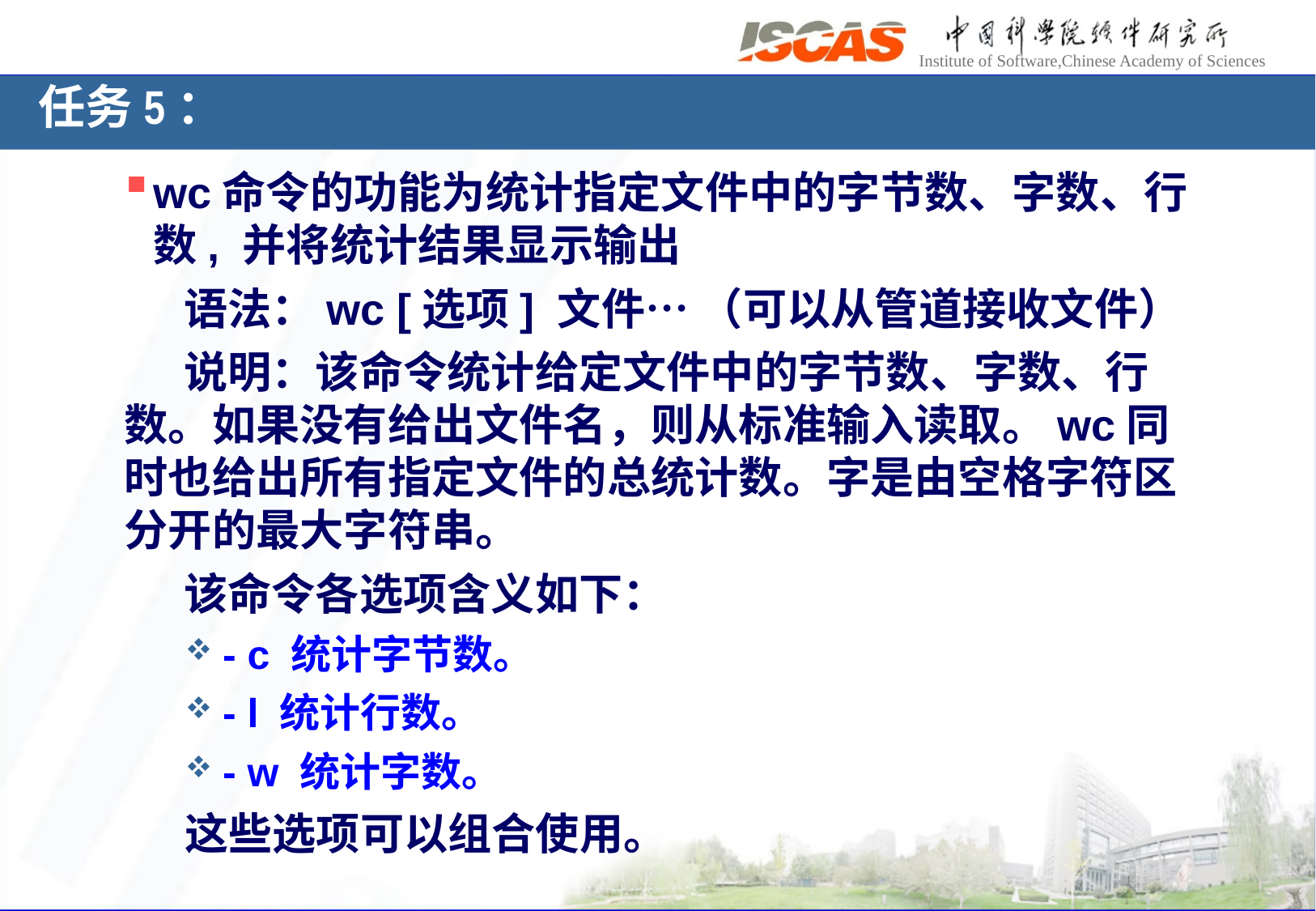

任务5：
wc命令的功能为统计指定文件中的字节数、字数、行数, 并将统计结果显示输出
	语法：wc [选项] 文件… （可以从管道接收文件）
	说明：该命令统计给定文件中的字节数、字数、行数。如果没有给出文件名，则从标准输入读取。wc同时也给出所有指定文件的总统计数。字是由空格字符区分开的最大字符串。
	该命令各选项含义如下：
- c 统计字节数。
- l 统计行数。
- w 统计字数。
     这些选项可以组合使用。